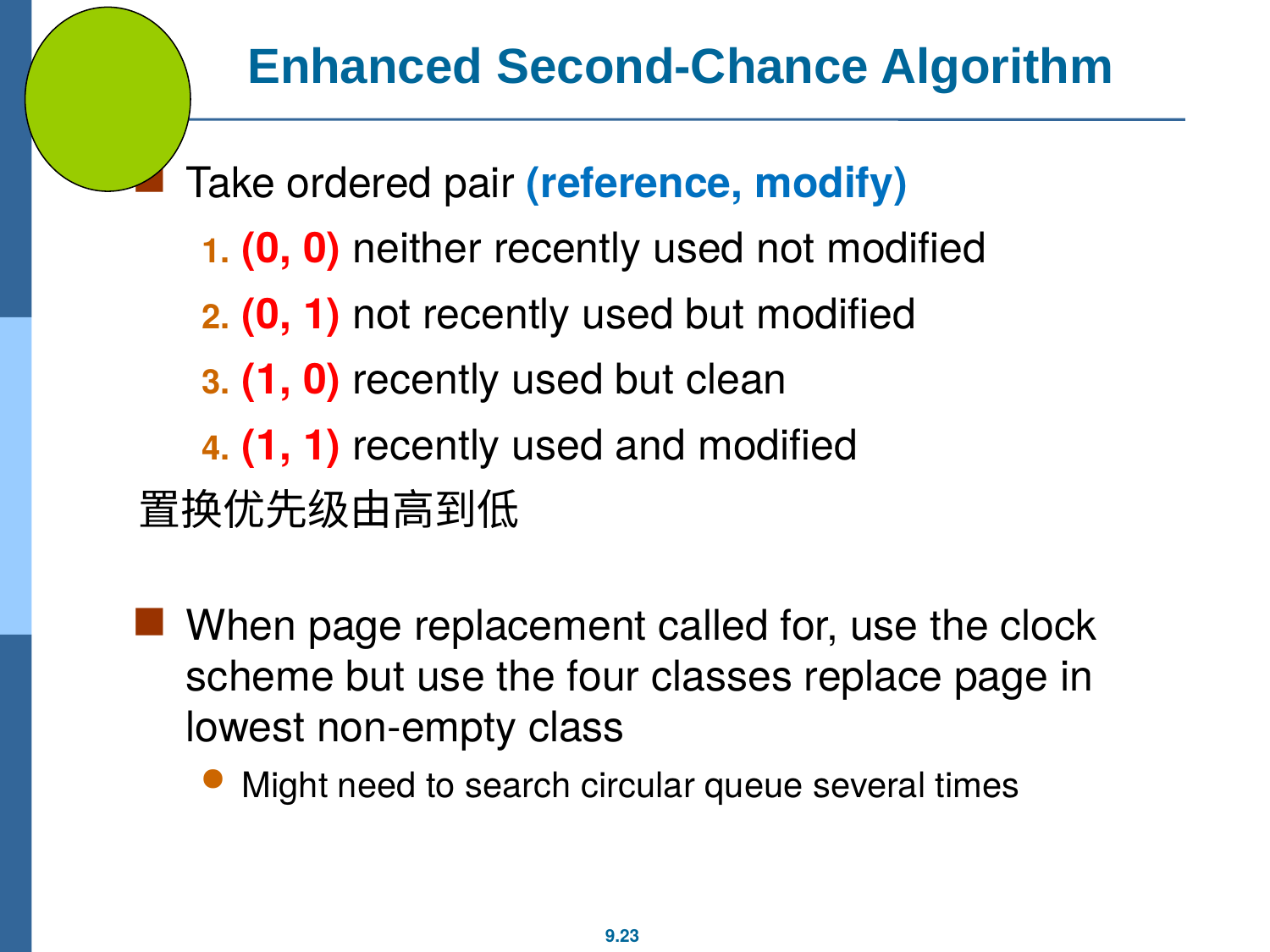

# Enhanced Second-Chance Algorithm
Take ordered pair (reference, modify)
(0, 0) neither recently used not modified
(0, 1) not recently used but modified
(1, 0) recently used but clean
(1, 1) recently used and modified
置换优先级由高到低

When page replacement called for, use the clock scheme but use the four classes replace page in lowest non-empty class
Might need to search circular queue several times